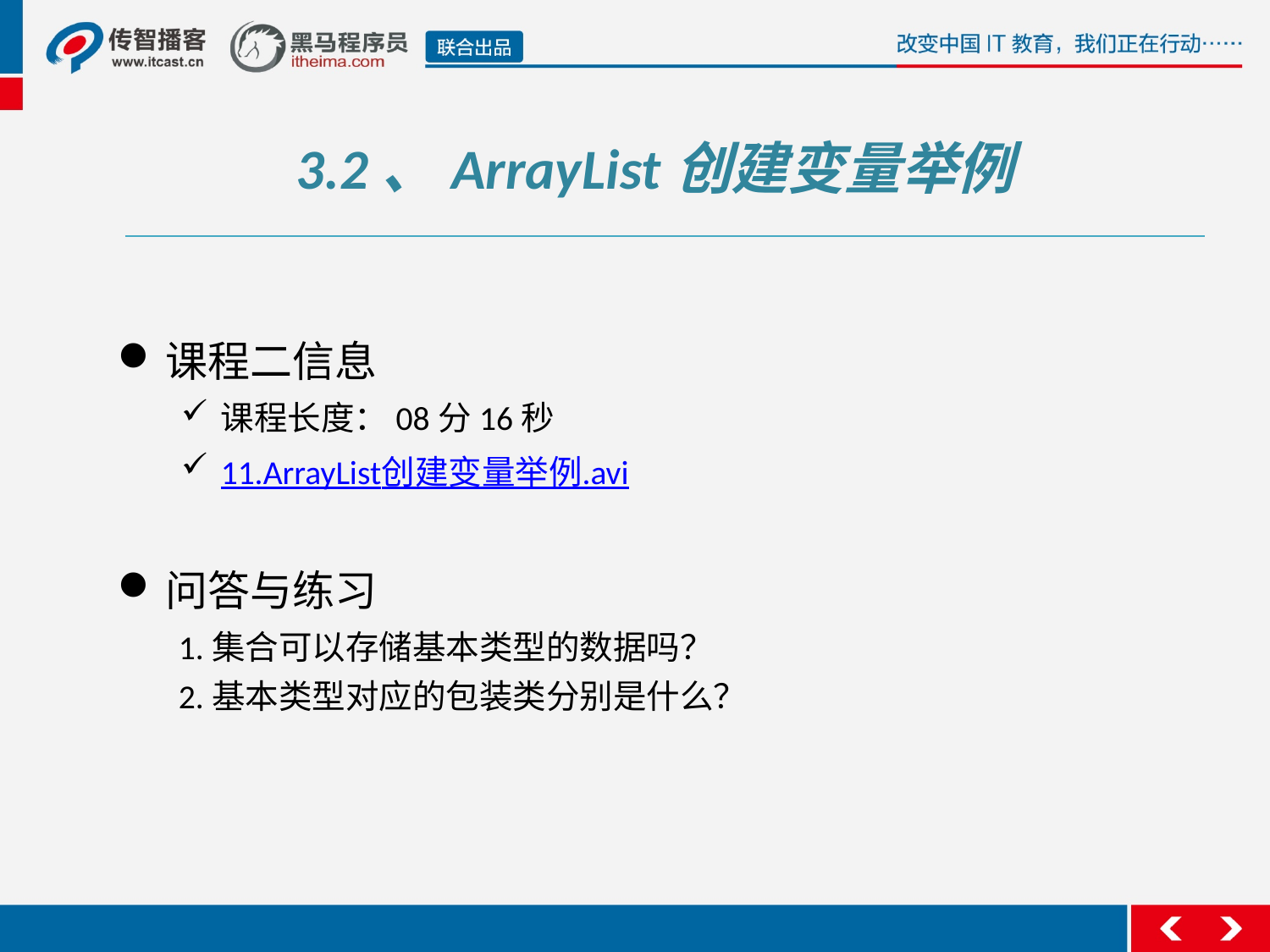

3.2、ArrayList创建变量举例

课程二信息
课程长度：08分16秒
11.ArrayList创建变量举例.avi

问答与练习
        1.集合可以存储基本类型的数据吗？
        2.基本类型对应的包装类分别是什么？